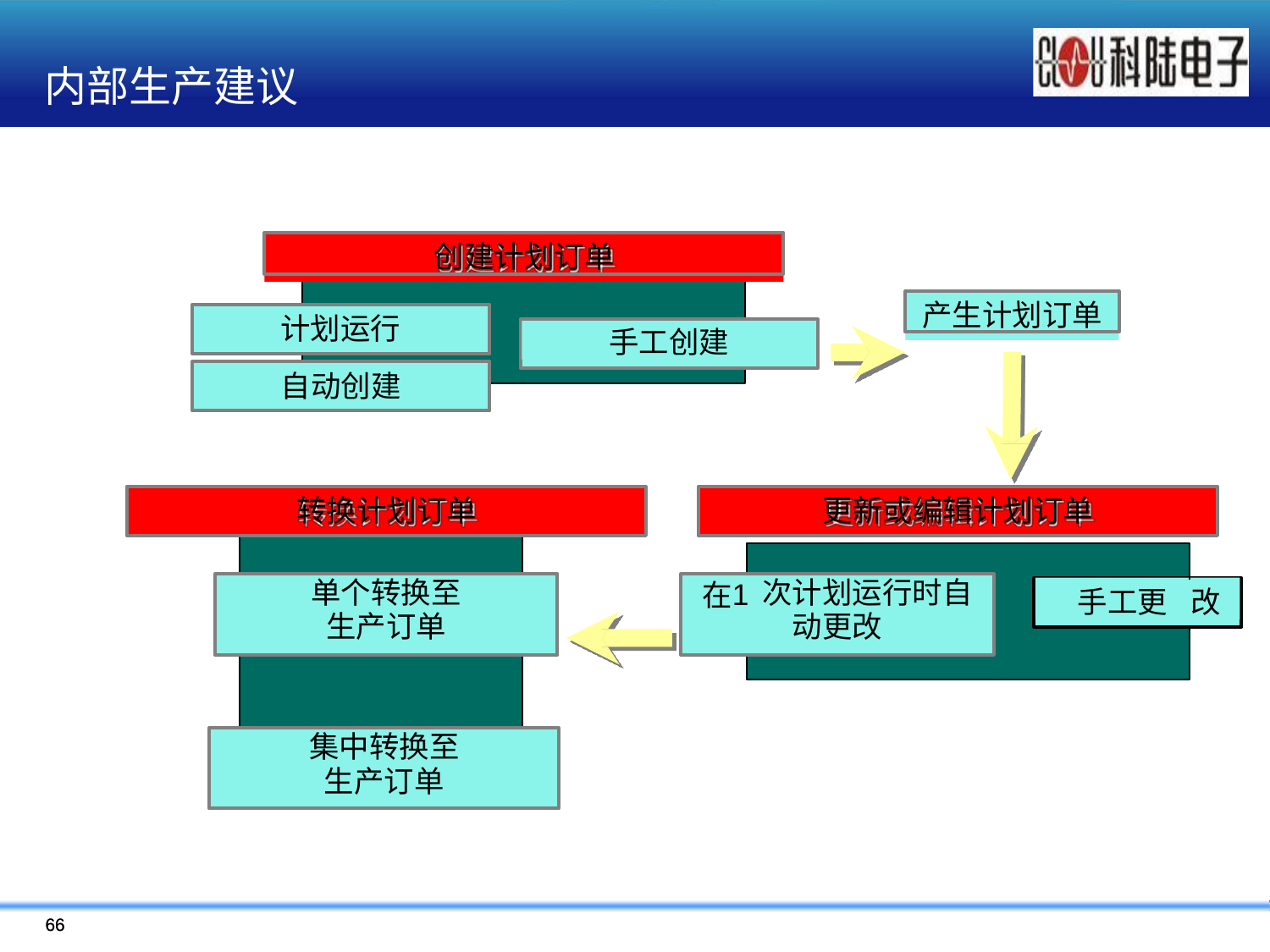

# 内部生产建议

创建计划订单

计划运行
自动创建

产生计划订单

手工创建

转换计划订单
更新或编辑计划订单

单个转换至
生产订单
1
在
次计划运行时自
动更改
手工更
改

集中转换至
生产订单

66
66